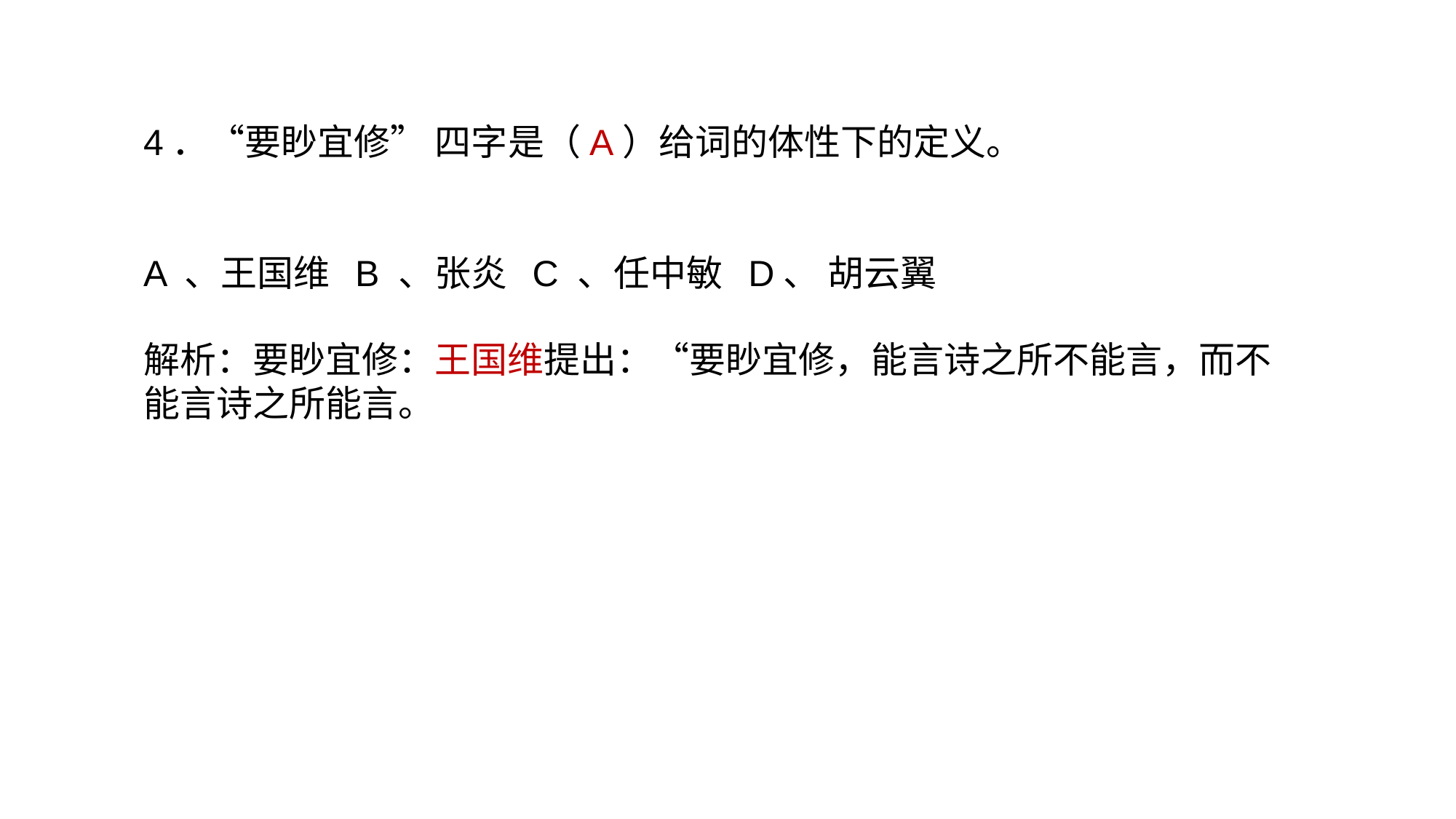

4．“要眇宜修” 四字是（A）给词的体性下的定义。

A 、王国维  B 、张炎  C 、任中敏  D、 胡云翼

解析：要眇宜修：王国维提出：“要眇宜修，能言诗之所不能言，而不能言诗之所能言。